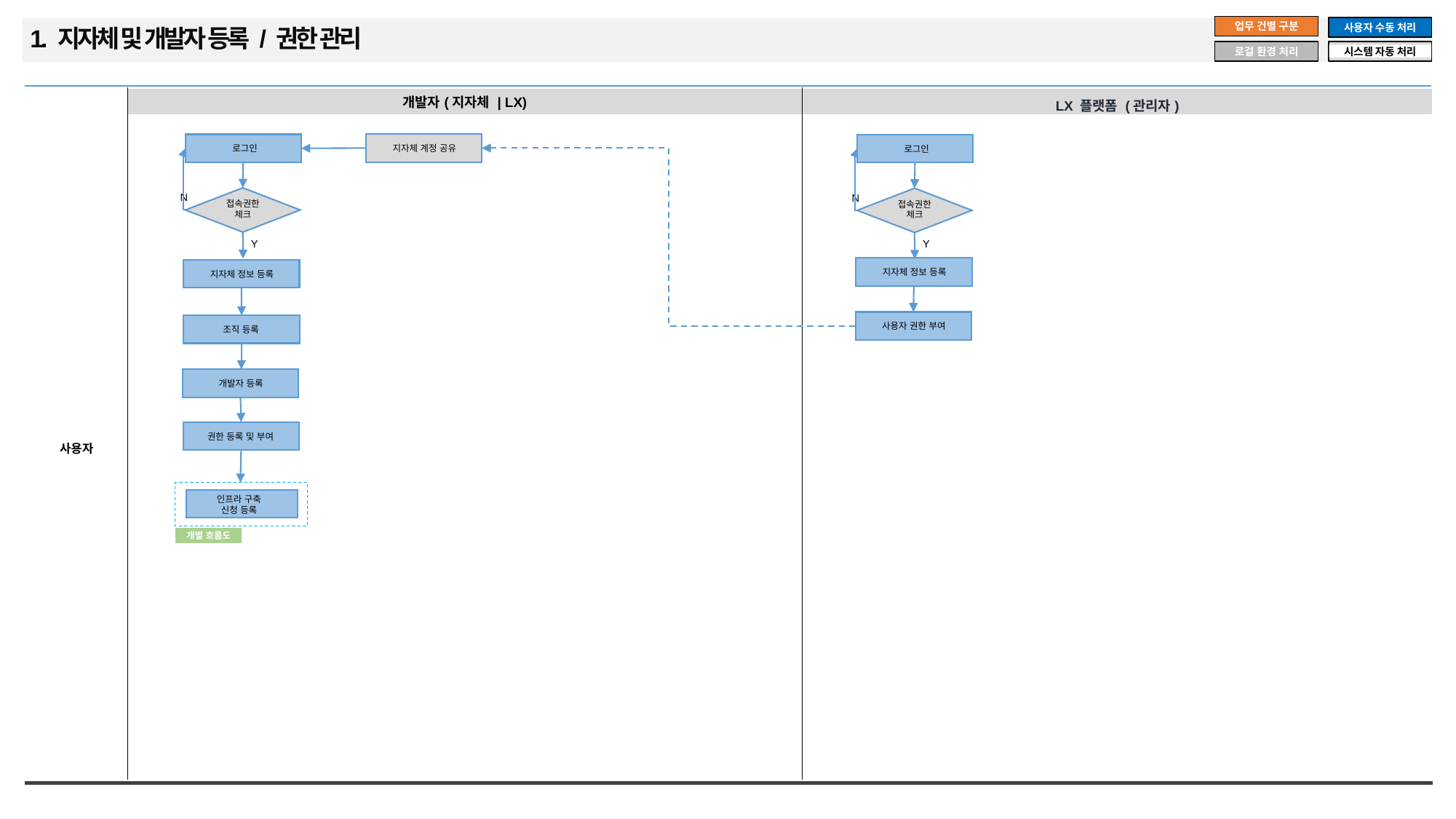

개발 신청 승인내역 조회

신규 개발 건

개발가이드
N

로컬 개발
환경 구축여부
테스트 검수 요청 내역 조회

로컬 개발 환경 구축

로컬 개발 환경 구축
Y
N

개별 흐름도
배포용
GIT정보

인프라정보
N

테스트 배포
처리중 여부
Y

인프라
구축 완료
여부
Y

업무 건별 구분

사용자 수동 처리
1. 지자체 및 개발자 등록 / 권한 관리

로걸 환경 처리

시스템 자동 처리
|  | 개발자(지자체 | LX) | LX 플랫폼 (관리자) |
| --- | --- | --- |
| 사용자 |  |  |

지자체 계정 공유
로그인
로그인
N
N

접속권한
체크
접속권한
체크
Y
Y

지자체 정보 등록
지자체 정보 등록

사용자 권한 부여

조직 등록

개발자 등록

권한 등록 및 부여

인프라 구축
신청 등록

개별 흐름도